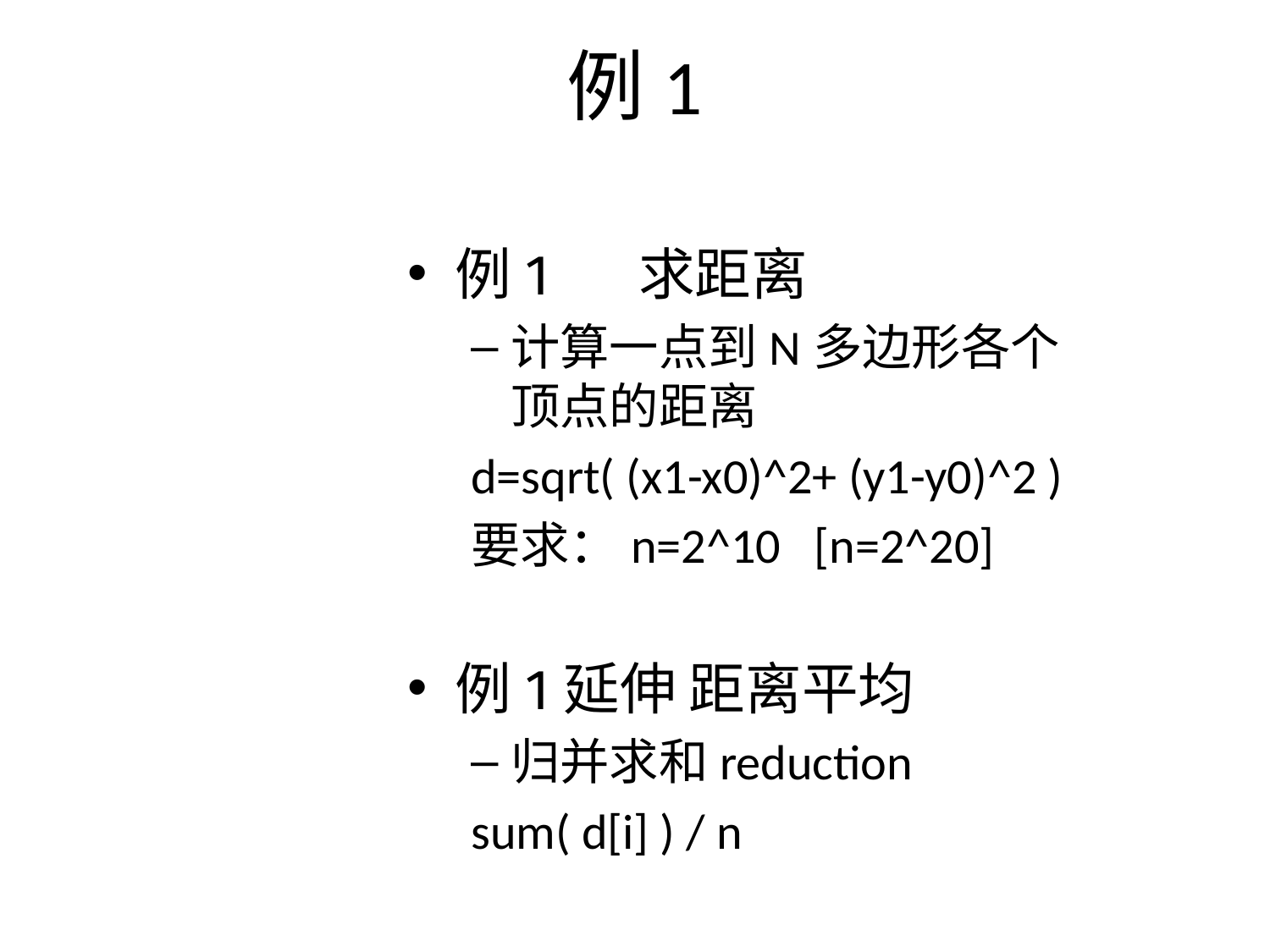

# 例1
例1     求距离
计算一点到N多边形各个顶点的距离
d=sqrt( (x1-x0)^2+ (y1-y0)^2 )
要求：n=2^10   [n=2^20]

例1延伸 距离平均
归并求和reduction
sum( d[i] ) / n